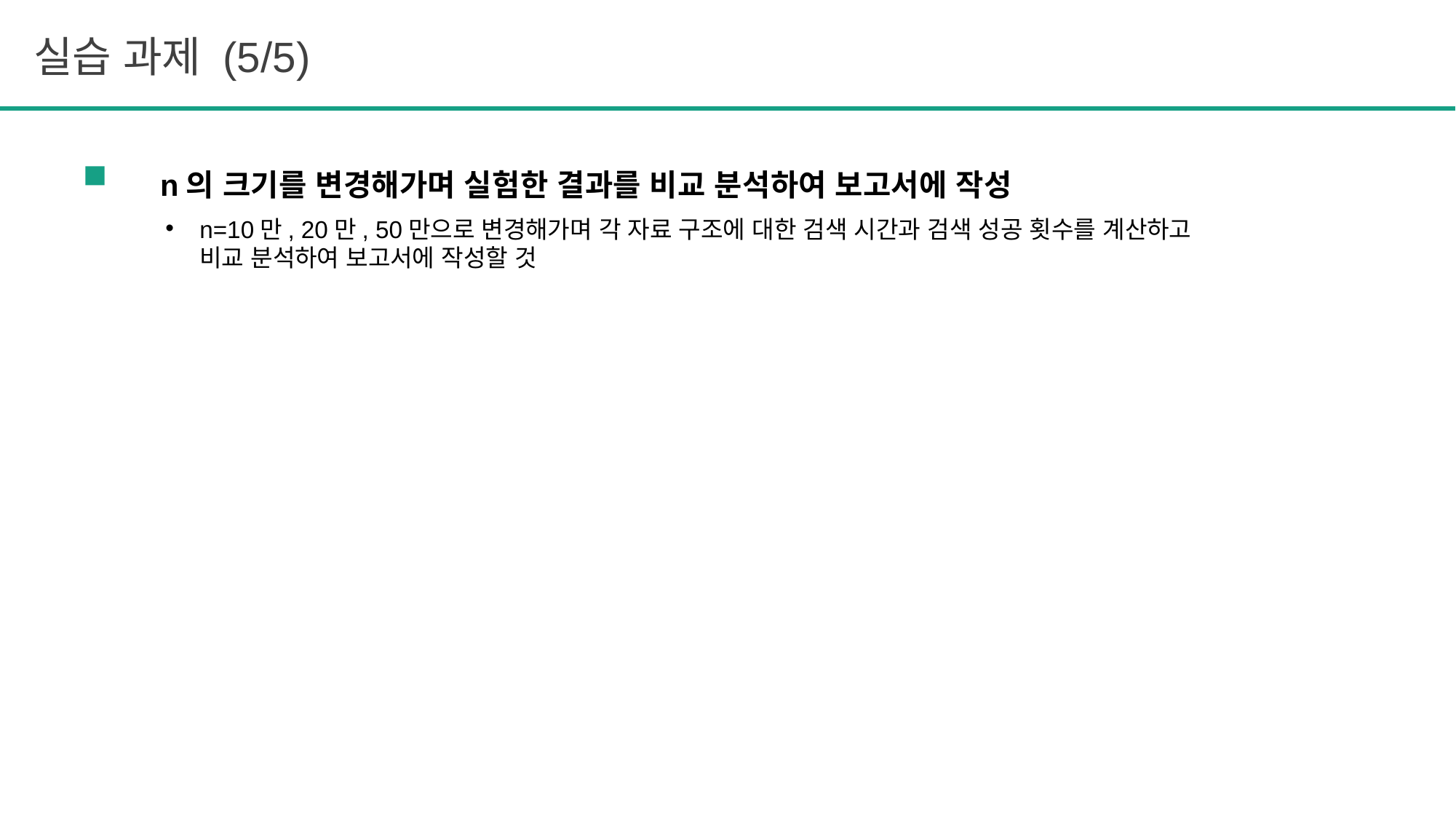

실습 과제 (5/5)
n의 크기를 변경해가며 실험한 결과를 비교 분석하여 보고서에 작성

n=10만, 20만, 50만으로 변경해가며 각 자료 구조에 대한 검색 시간과 검색 성공 횟수를 계산하고
비교 분석하여 보고서에 작성할 것